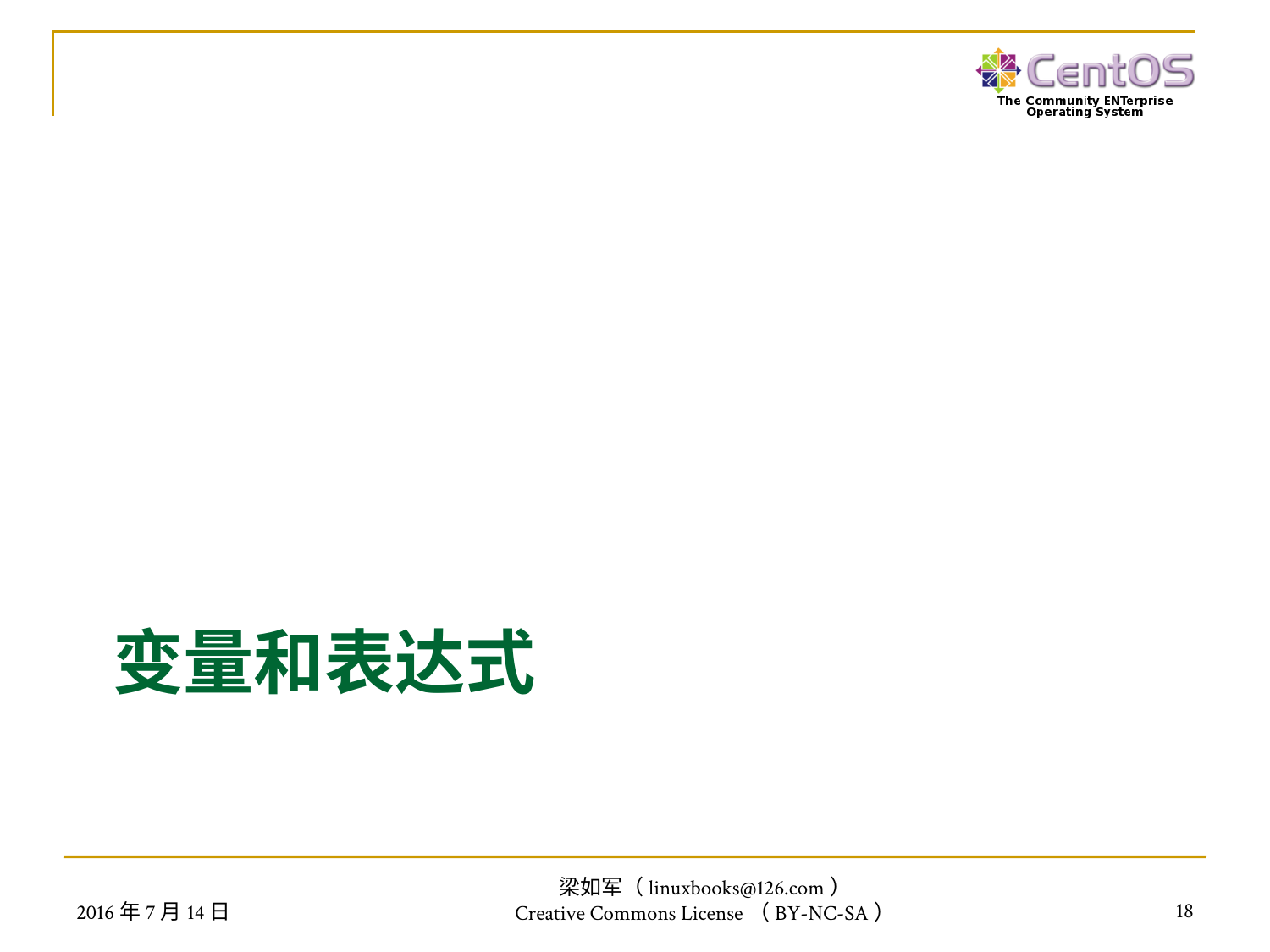

# 变量和表达式
2016年7月14日
18
梁如军（linuxbooks@126.com）
Creative Commons License（BY-NC-SA）